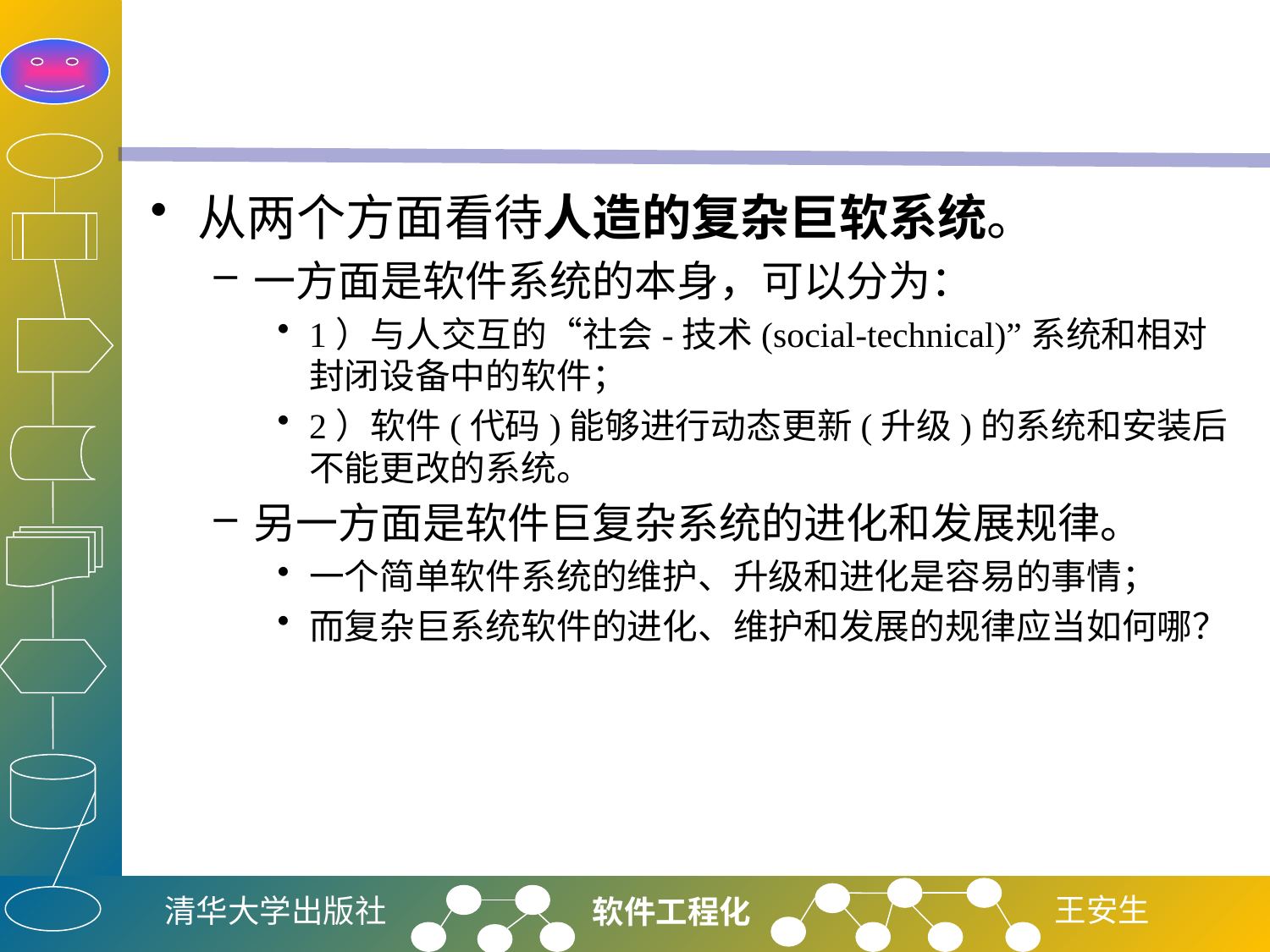

#
从两个方面看待人造的复杂巨软系统。
一方面是软件系统的本身，可以分为：
1）与人交互的“社会-技术(social-technical)”系统和相对封闭设备中的软件；
2）软件(代码)能够进行动态更新(升级)的系统和安装后不能更改的系统。
另一方面是软件巨复杂系统的进化和发展规律。
一个简单软件系统的维护、升级和进化是容易的事情；
而复杂巨系统软件的进化、维护和发展的规律应当如何哪？